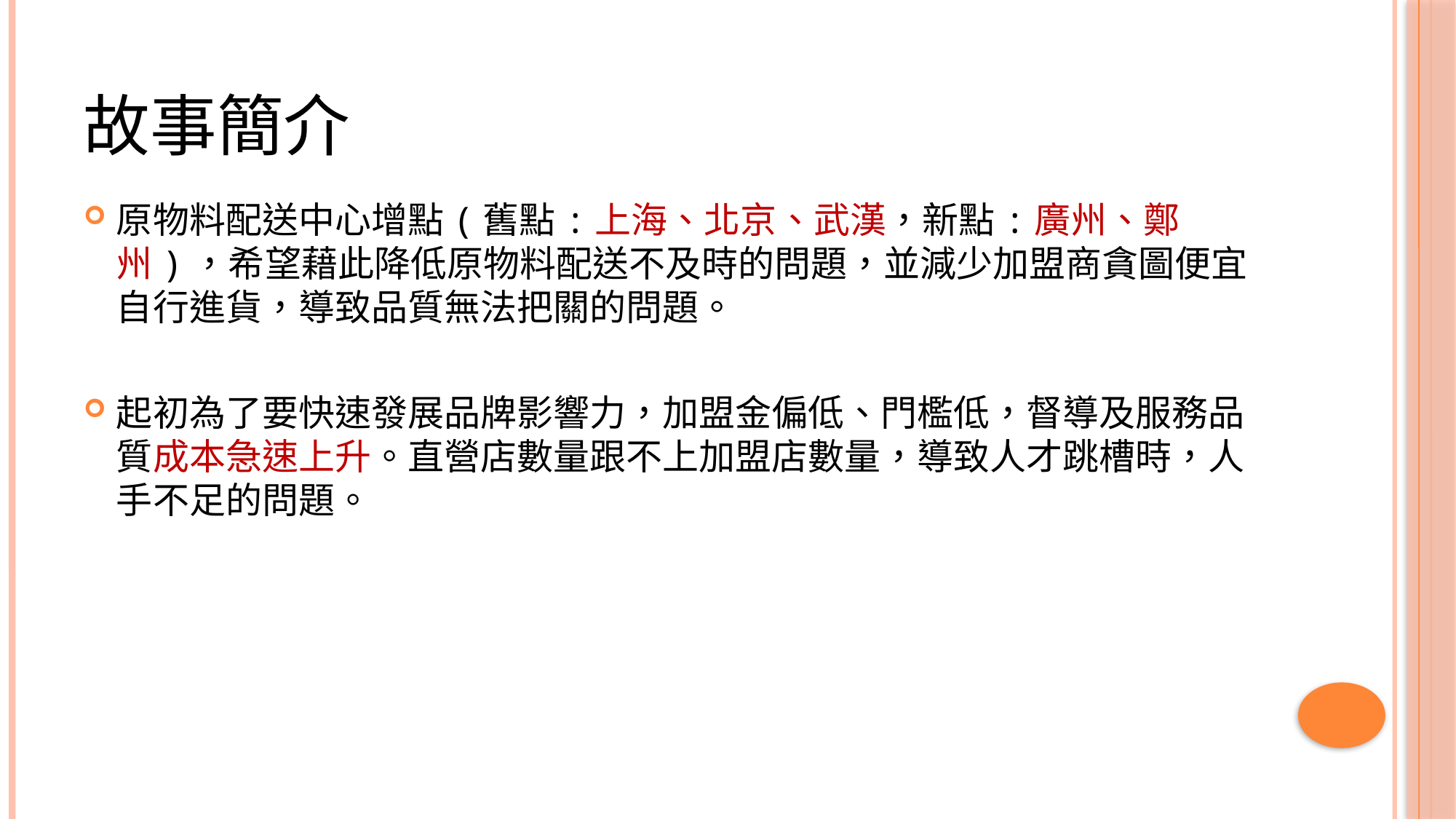

# 故事簡介
原物料配送中心增點(舊點:上海、北京、武漢，新點:廣州、鄭州)，希望藉此降低原物料配送不及時的問題，並減少加盟商貪圖便宜自行進貨，導致品質無法把關的問題。

起初為了要快速發展品牌影響力，加盟金偏低、門檻低，督導及服務品質成本急速上升。直營店數量跟不上加盟店數量，導致人才跳槽時，人手不足的問題。